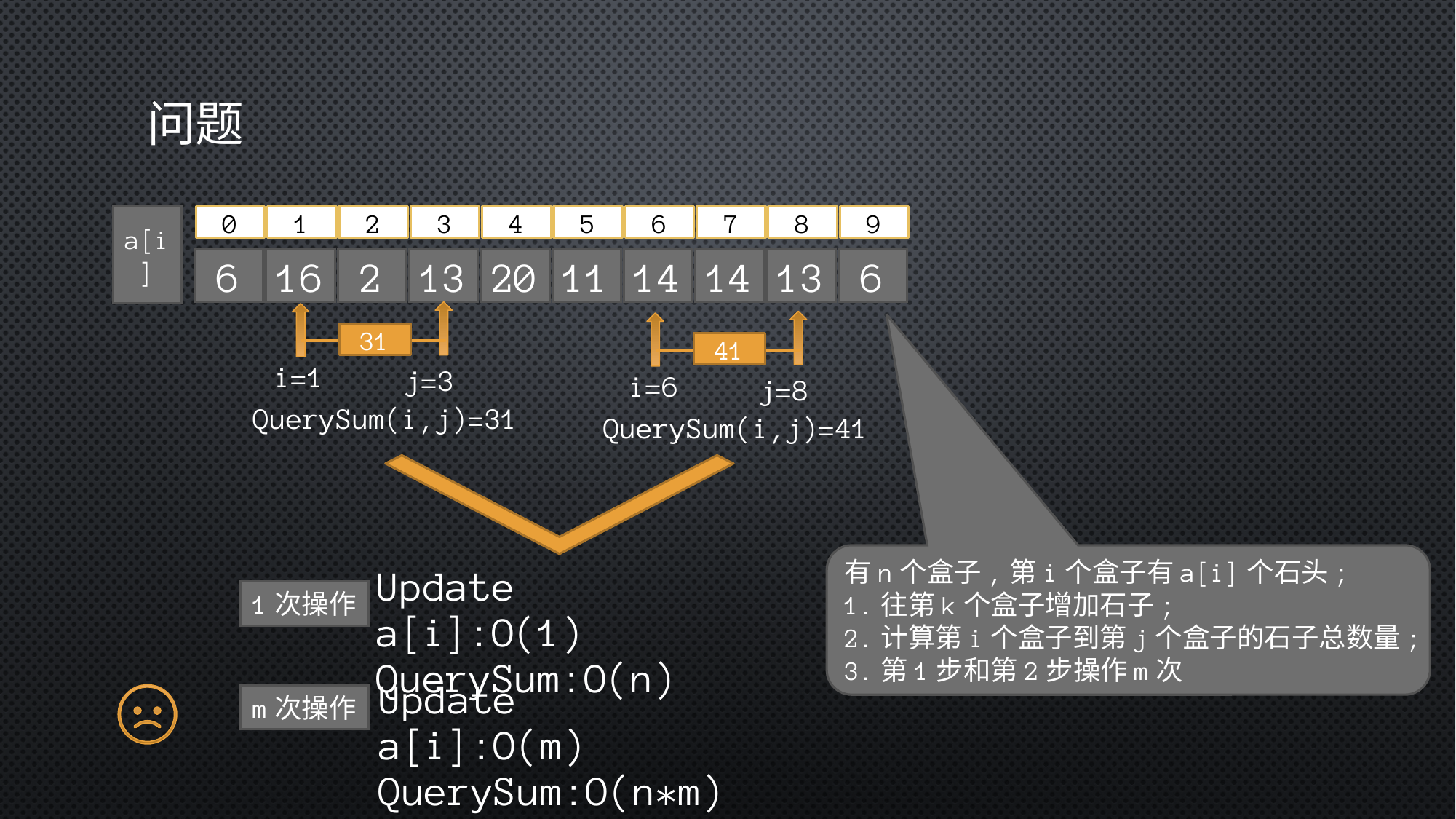

# 问题
a[i]
0
1
2
3
4
5
6
7
8
9
6
16
2
13
20
11
14
14
13
6

31
i=1
j=3
QuerySum(i,j)=31

41
i=6
j=8
QuerySum(i,j)=41

Update a[i]:O(1)
QuerySum:O(n)

1次操作
有n个盒子,第i个盒子有a[i]个石头;
1.往第k个盒子增加石子;
2.计算第i个盒子到第j个盒子的石子总数量;
3.第1步和第2步操作m次
Update a[i]:O(m)
QuerySum:O(n*m)
m次操作